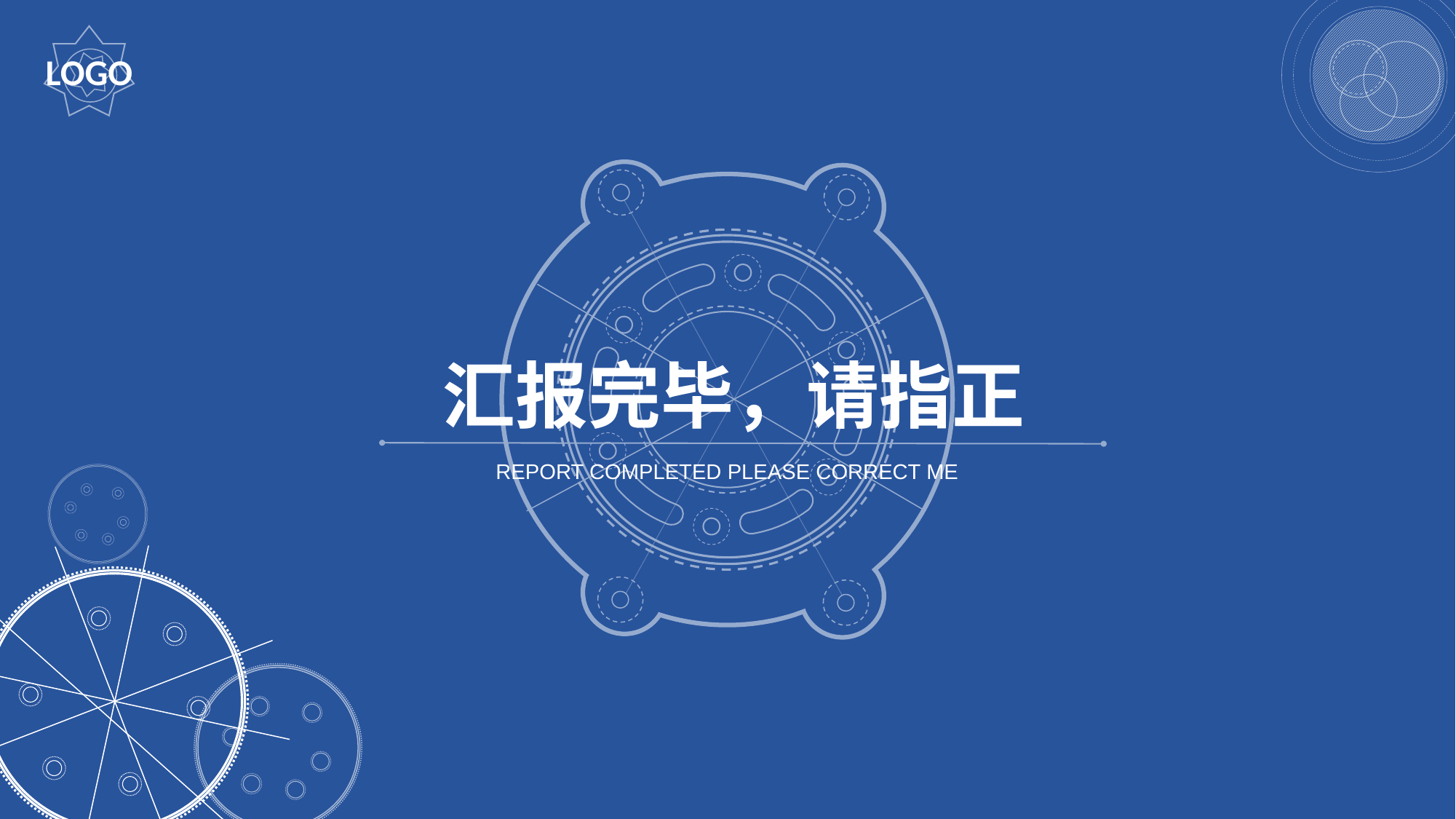

LOGO

汇报完毕，请指正
REPORT COMPLETED PLEASE CORRECT ME